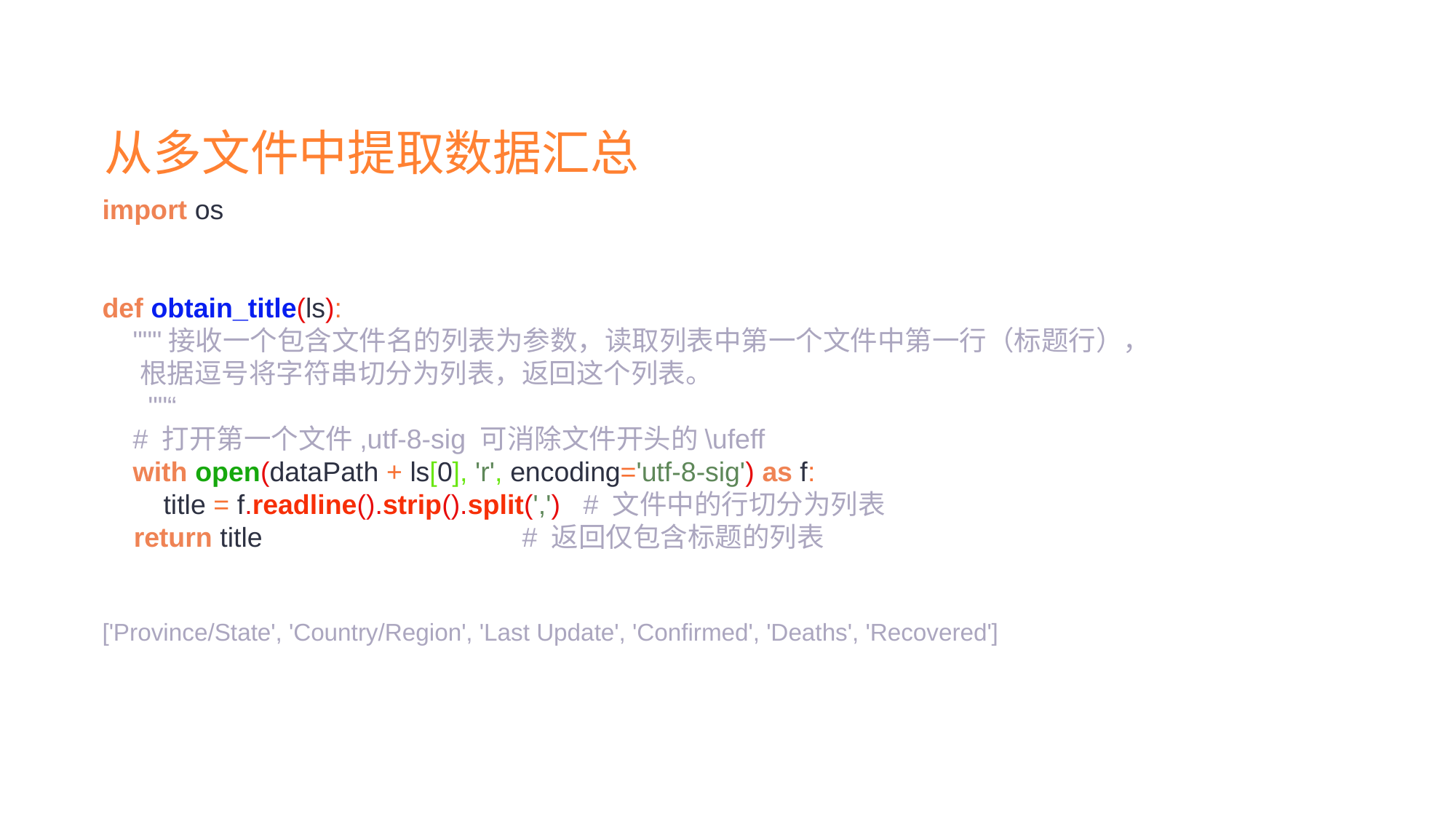

从多文件中提取数据汇总
import os
def obtain_title(ls):
    """接收一个包含文件名的列表为参数，读取列表中第一个文件中第一行（标题行），
     根据逗号将字符串切分为列表，返回这个列表。
      ""“
    # 打开第一个文件,utf-8-sig 可消除文件开头的\ufeff
    with open(dataPath + ls[0], 'r', encoding='utf-8-sig') as f:
        title = f.readline().strip().split(',')   # 文件中的行切分为列表
    return title                                  # 返回仅包含标题的列表
['Province/State', 'Country/Region', 'Last Update', 'Confirmed', 'Deaths', 'Recovered']